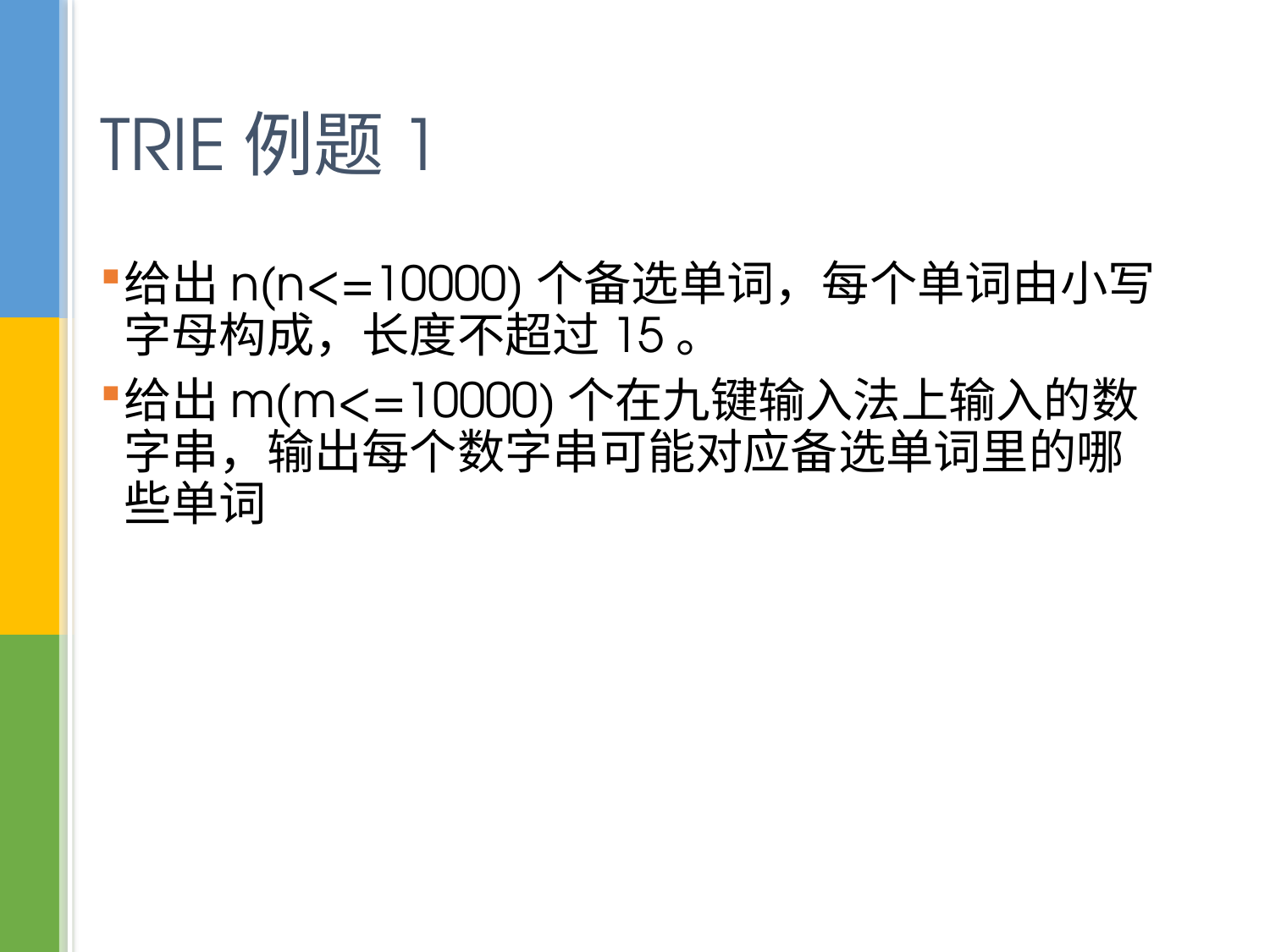

# TRIE例题1
给出n(n<=10000)个备选单词，每个单词由小写字母构成，长度不超过15。
给出m(m<=10000)个在九键输入法上输入的数字串，输出每个数字串可能对应备选单词里的哪些单词